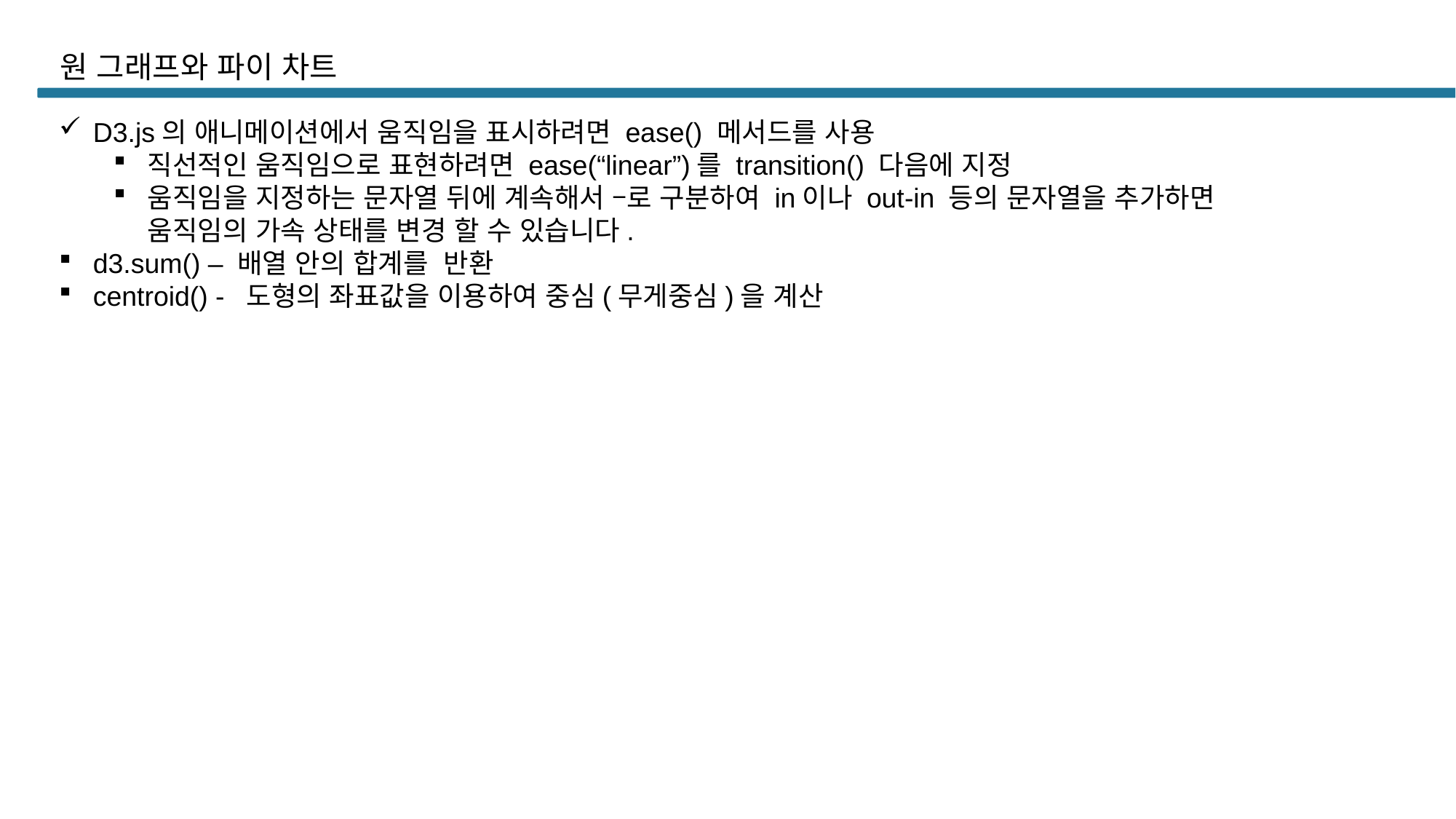

# 원 그래프와 파이 차트

D3.js의 애니메이션에서 움직임을 표시하려면 ease() 메서드를 사용
직선적인 움직임으로 표현하려면 ease(“linear”)를 transition() 다음에 지정
움직임을 지정하는 문자열 뒤에 계속해서 –로 구분하여 in이나 out-in 등의 문자열을 추가하면 움직임의 가속 상태를 변경 할 수 있습니다.
d3.sum() – 배열 안의 합계를  반환
centroid() -  도형의 좌표값을 이용하여 중심(무게중심)을 계산